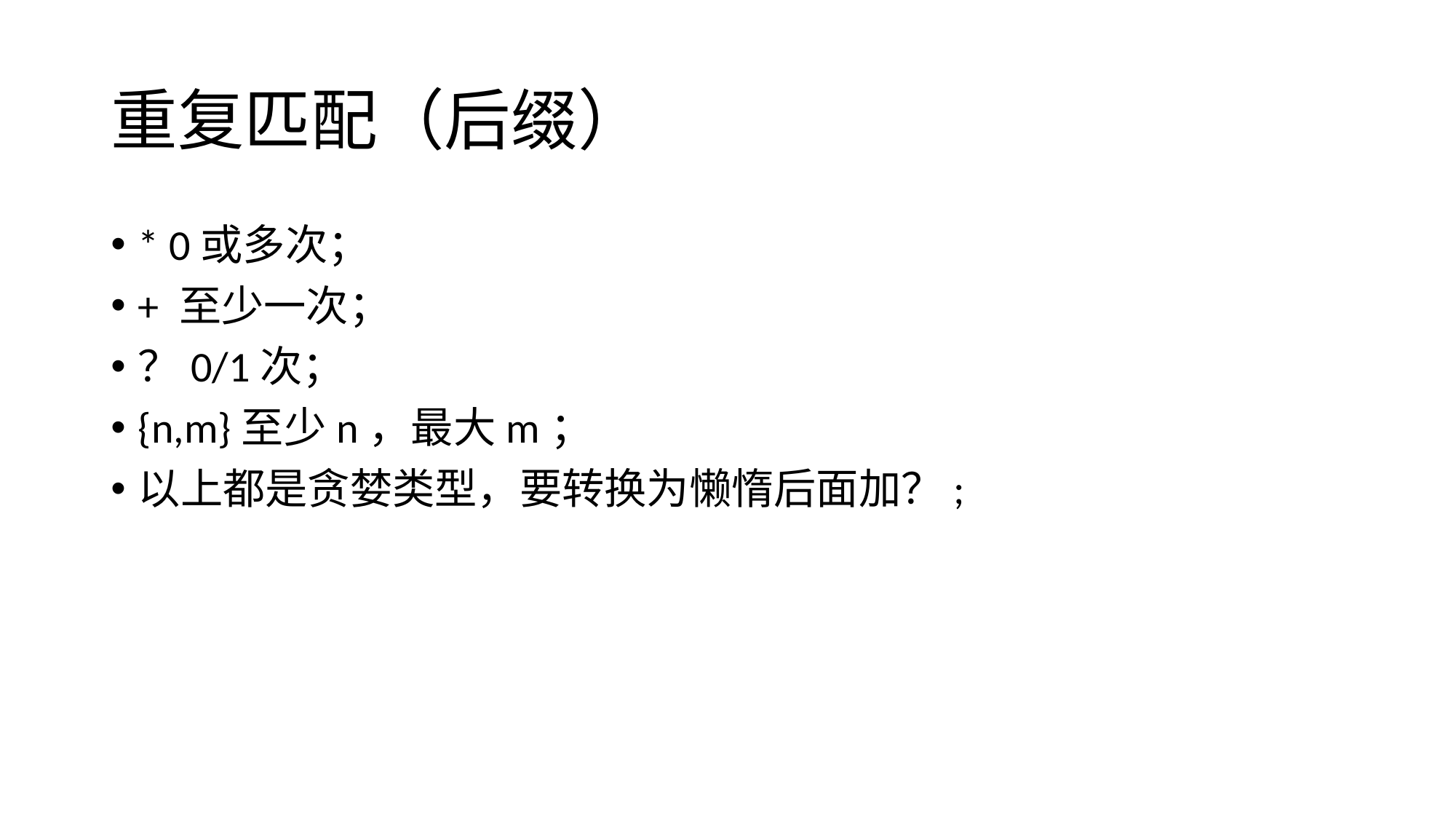

# 重复匹配（后缀）
* 0或多次；
+ 至少一次；
？0/1次；
{n,m}至少n，最大m；
以上都是贪婪类型，要转换为懒惰后面加？;